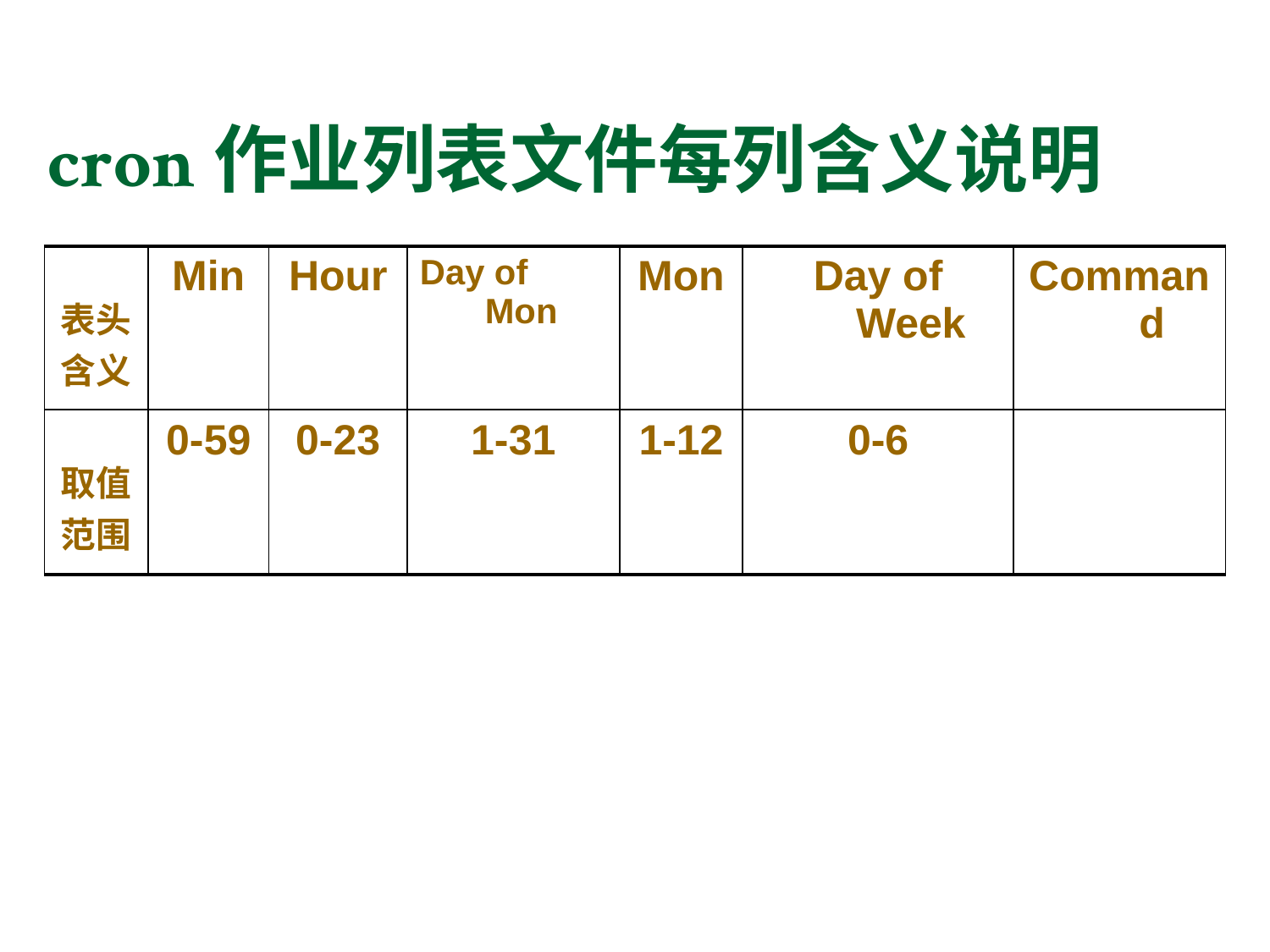

# cron作业列表文件每列含义说明
| 表头 含义 | Min | Hour | Day of Mon | Mon | Day of Week | Command |
| --- | --- | --- | --- | --- | --- | --- |
| 取值 范围 | 0-59 | 0-23 | 1-31 | 1-12 | 0-6 |  |